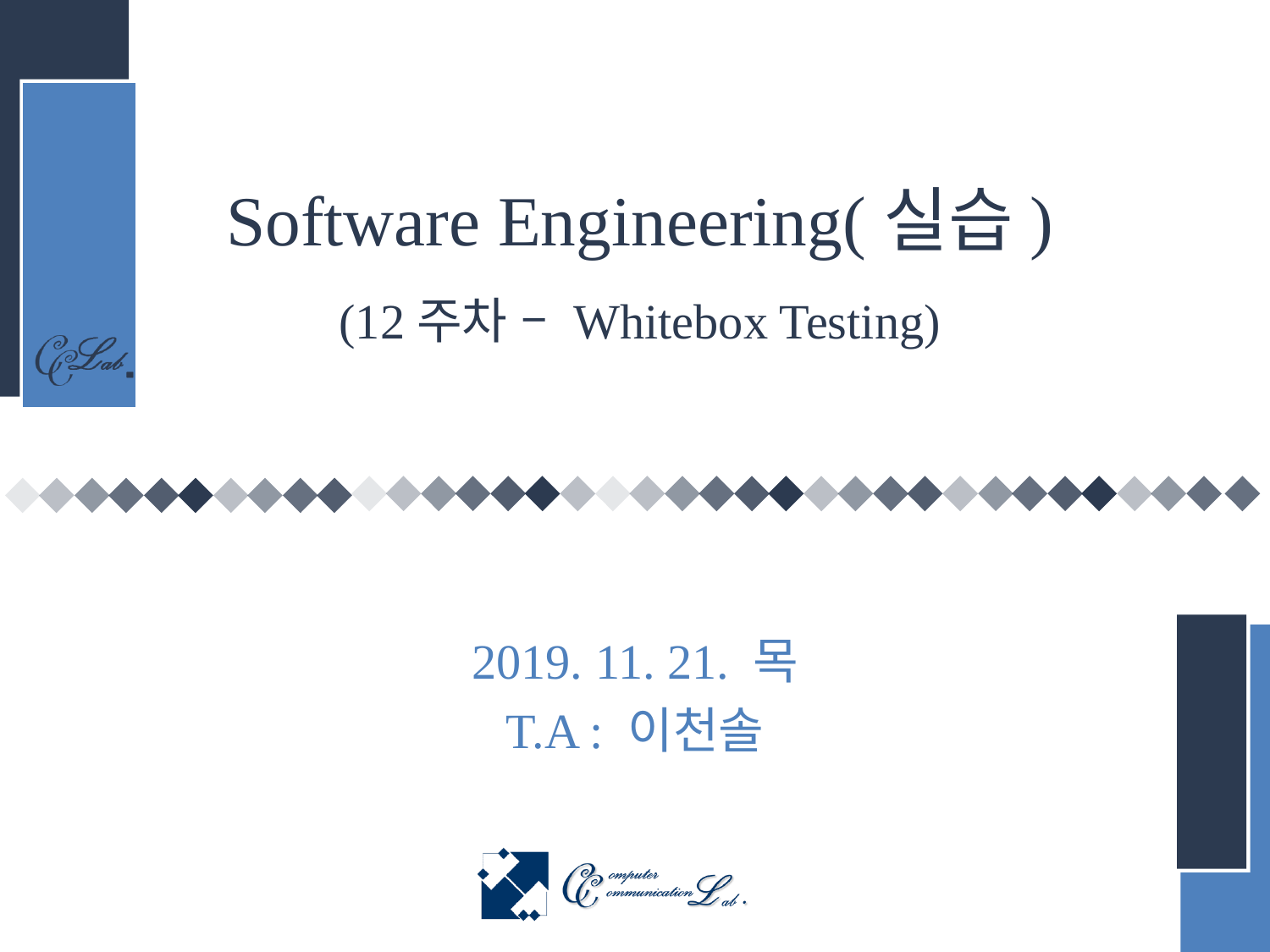

# Software Engineering(실습) (12주차 – Whitebox Testing)
2019. 11. 21. 목
T.A : 이천솔